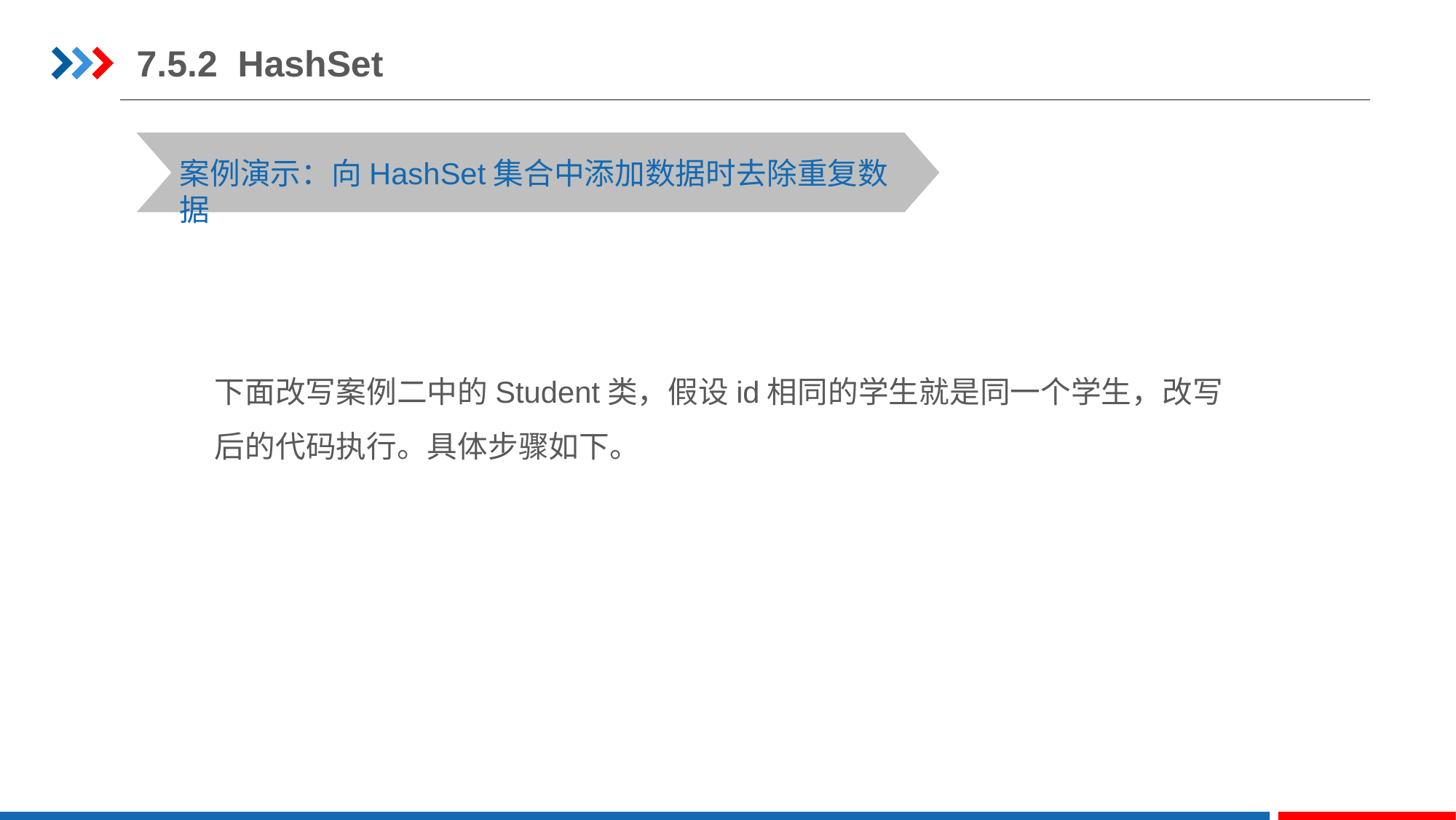

7.5.2  HashSet

案例演示：向HashSet集合中添加数据时去除重复数据
下面改写案例二中的Student类，假设id相同的学生就是同一个学生，改写后的代码执行。具体步骤如下。